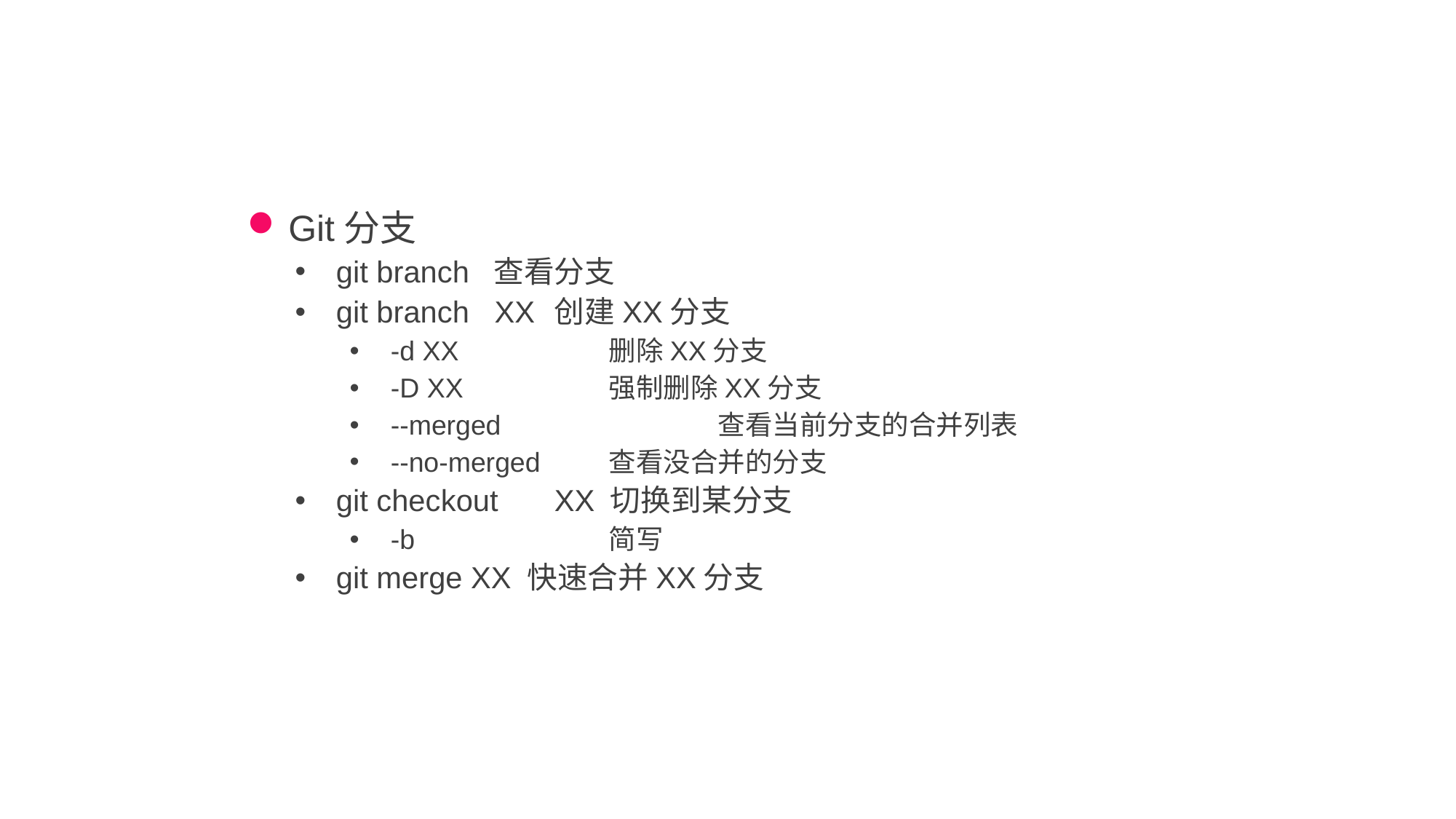

Git分支
git branch  查看分支
git branch   XX	创建XX分支
-d XX		删除XX分支
-D XX		强制删除XX分支
--merged    		查看当前分支的合并列表
--no-merged  	查看没合并的分支
git checkout	XX 切换到某分支
-b		简写
git merge XX 快速合并XX分支